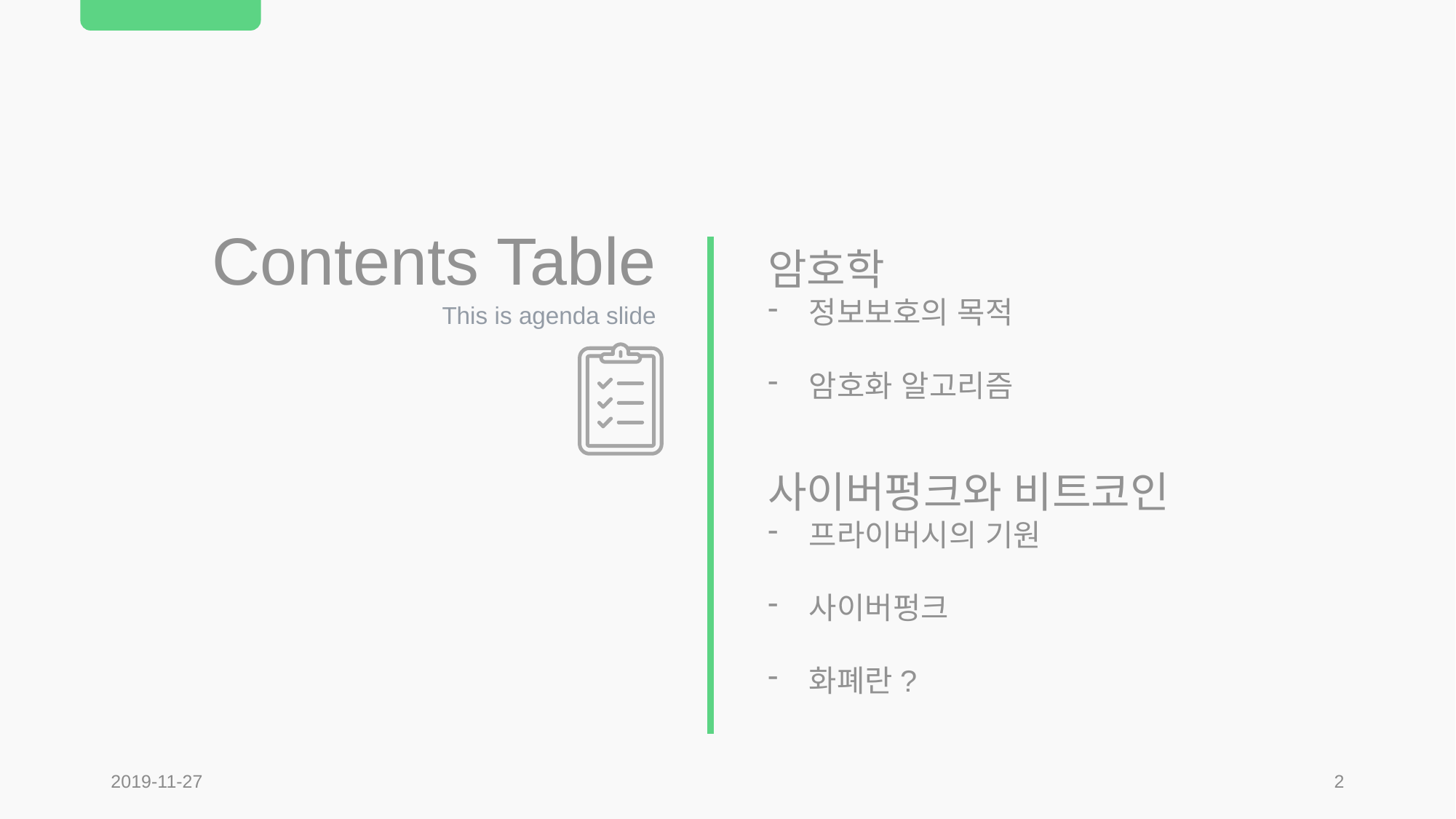

Contents Table
암호학
정보보호의 목적

암호화 알고리즘
This is agenda slide

사이버펑크와 비트코인
프라이버시의 기원

사이버펑크

화폐란?
2019-11-27
2